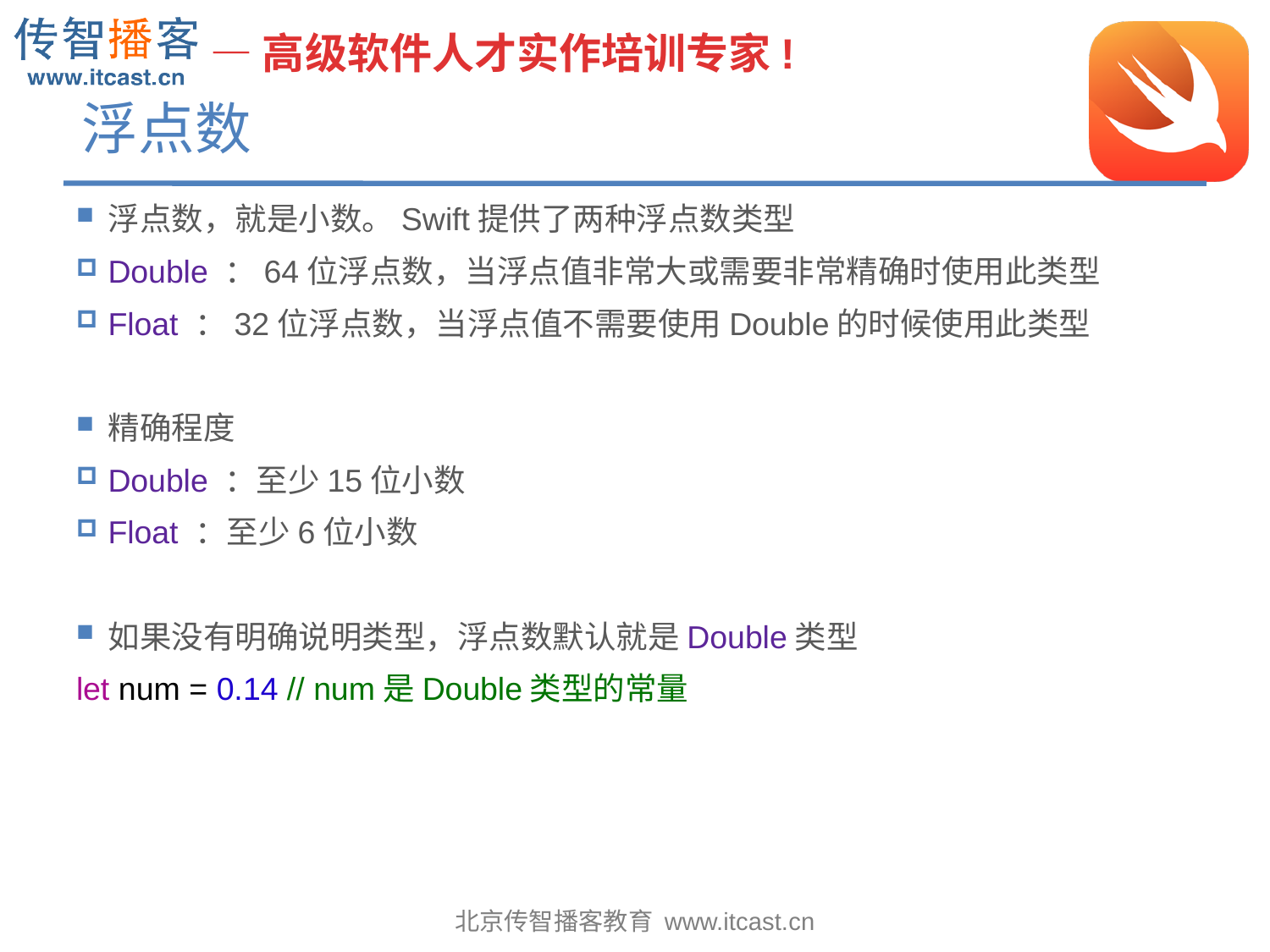

# 浮点数
浮点数，就是小数。Swift提供了两种浮点数类型
Double ：64位浮点数，当浮点值非常大或需要非常精确时使用此类型
Float ：32位浮点数，当浮点值不需要使用Double的时候使用此类型

精确程度
Double ：至少15位小数
Float ：至少6位小数

如果没有明确说明类型，浮点数默认就是Double类型
let num = 0.14 // num是Double类型的常量